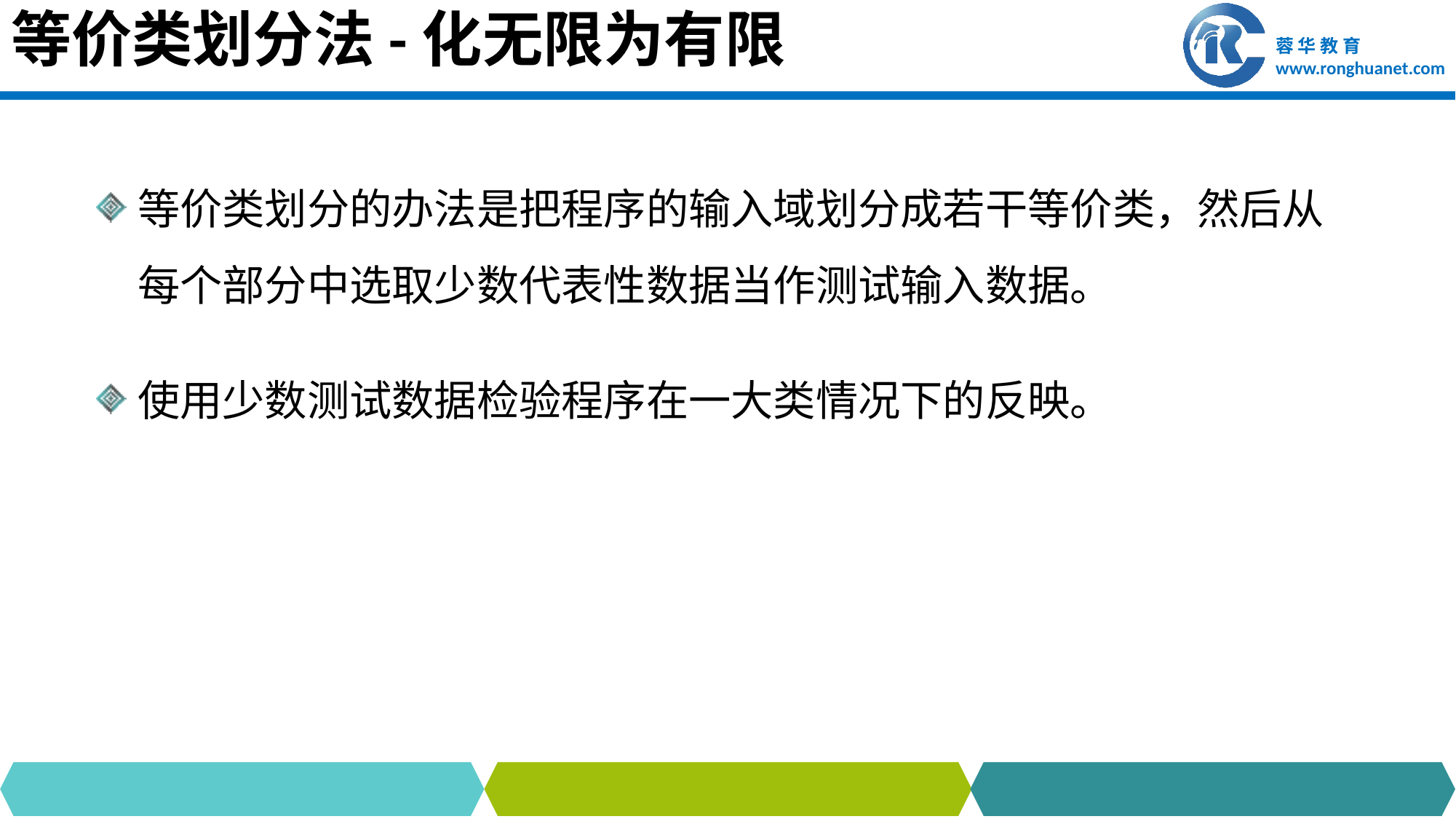

# 等价类划分法-化无限为有限
等价类划分的办法是把程序的输入域划分成若干等价类，然后从每个部分中选取少数代表性数据当作测试输入数据。

使用少数测试数据检验程序在一大类情况下的反映。